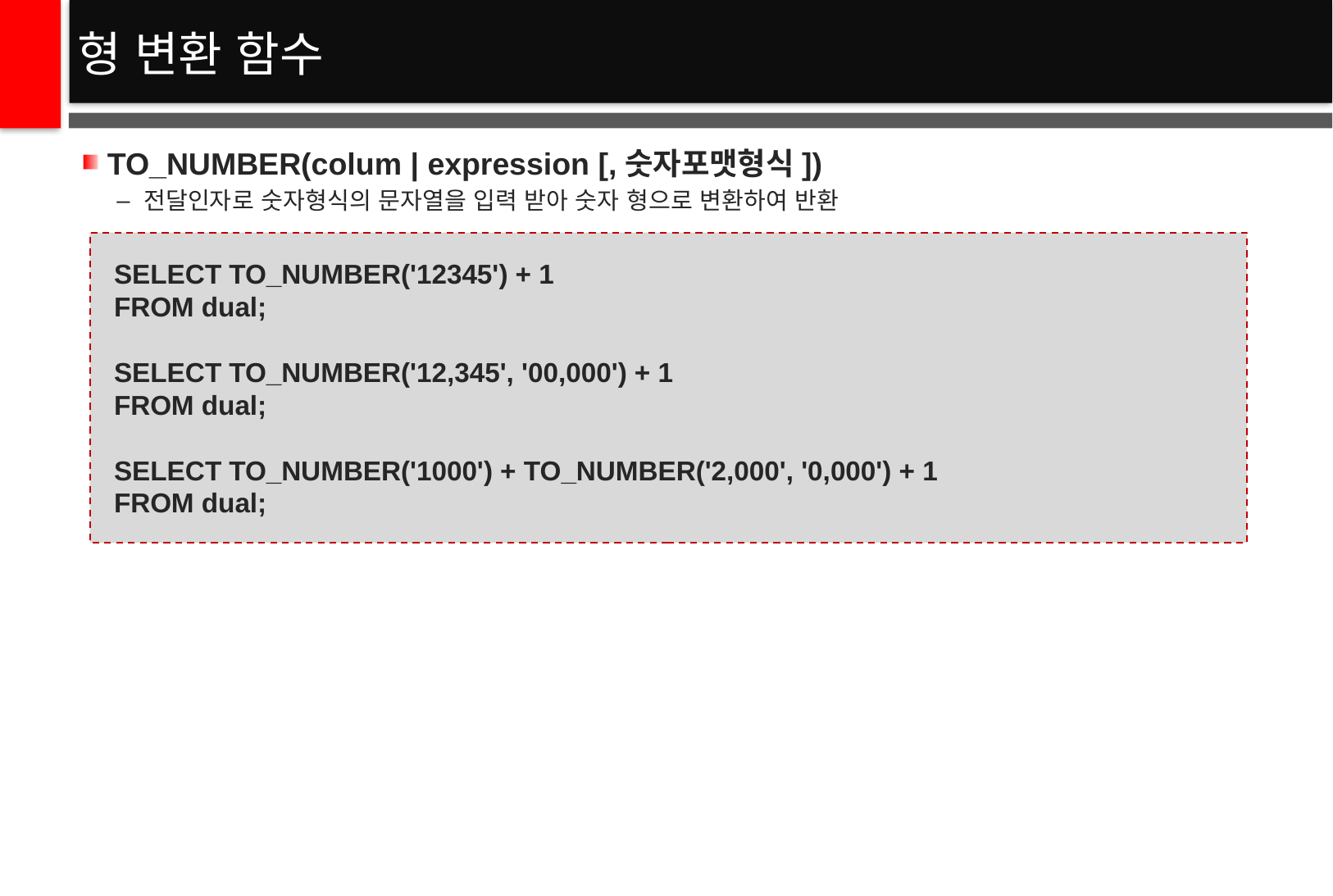

# 형 변환 함수
TO_NUMBER(colum | expression [,숫자포맷형식])
전달인자로 숫자형식의 문자열을 입력 받아 숫자 형으로 변환하여 반환
SELECT TO_NUMBER('12345') + 1
FROM dual;

SELECT TO_NUMBER('12,345', '00,000') + 1
FROM dual;

SELECT TO_NUMBER('1000') + TO_NUMBER('2,000', '0,000') + 1
FROM dual;